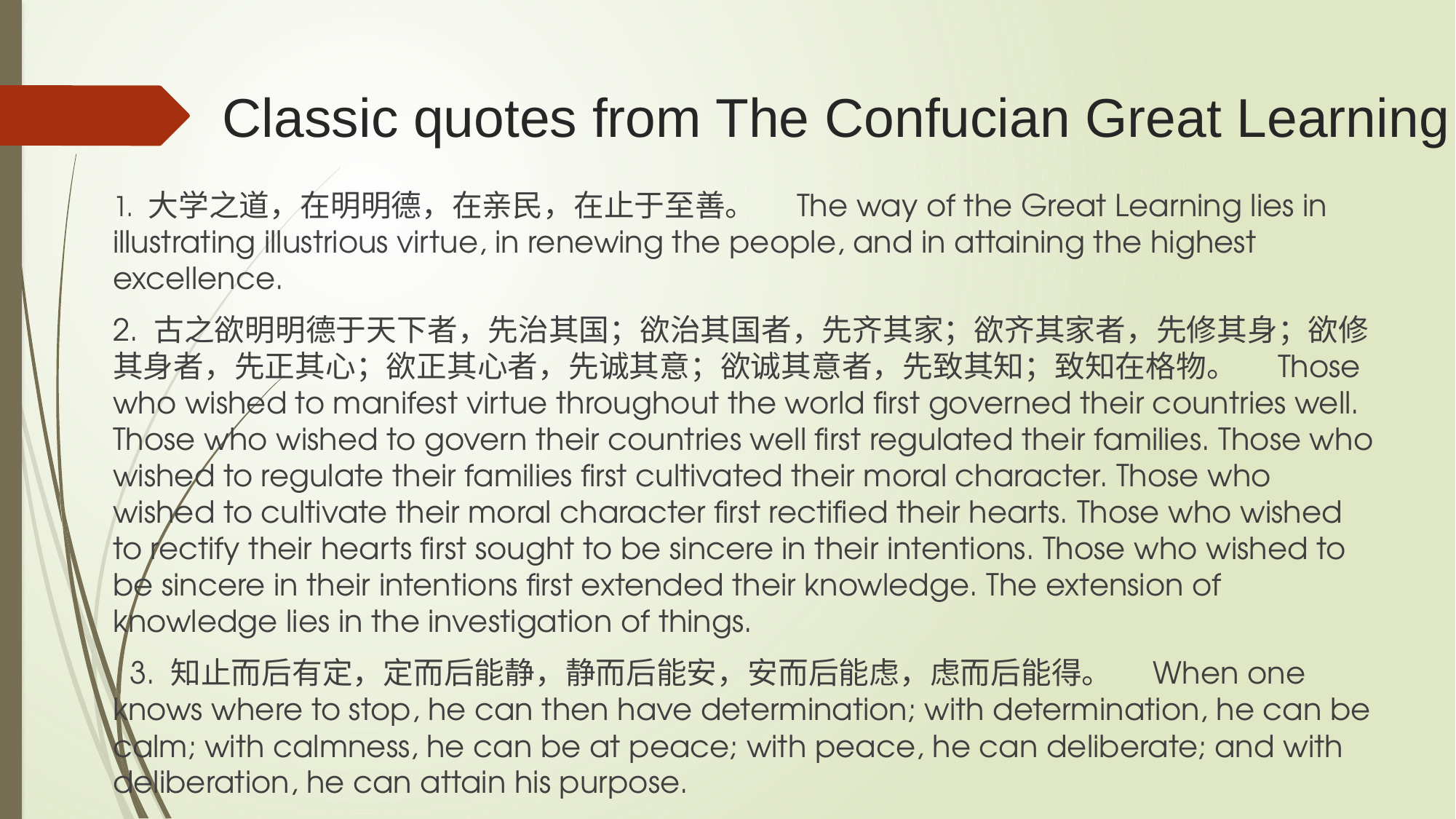

# Classic quotes from The Confucian Great Learning
1. 大学之道，在明明德，在亲民，在止于至善。     The way of the Great Learning lies in illustrating illustrious virtue, in renewing the people, and in attaining the highest excellence.
2. 古之欲明明德于天下者，先治其国；欲治其国者，先齐其家；欲齐其家者，先修其身；欲修其身者，先正其心；欲正其心者，先诚其意；欲诚其意者，先致其知；致知在格物。     Those who wished to manifest virtue throughout the world first governed their countries well. Those who wished to govern their countries well first regulated their families. Those who wished to regulate their families first cultivated their moral character. Those who wished to cultivate their moral character first rectified their hearts. Those who wished to rectify their hearts first sought to be sincere in their intentions. Those who wished to be sincere in their intentions first extended their knowledge. The extension of knowledge lies in the investigation of things.
  3. 知止而后有定，定而后能静，静而后能安，安而后能虑，虑而后能得。     When one knows where to stop, he can then have determination; with determination, he can be calm; with calmness, he can be at peace; with peace, he can deliberate; and with deliberation, he can attain his purpose.